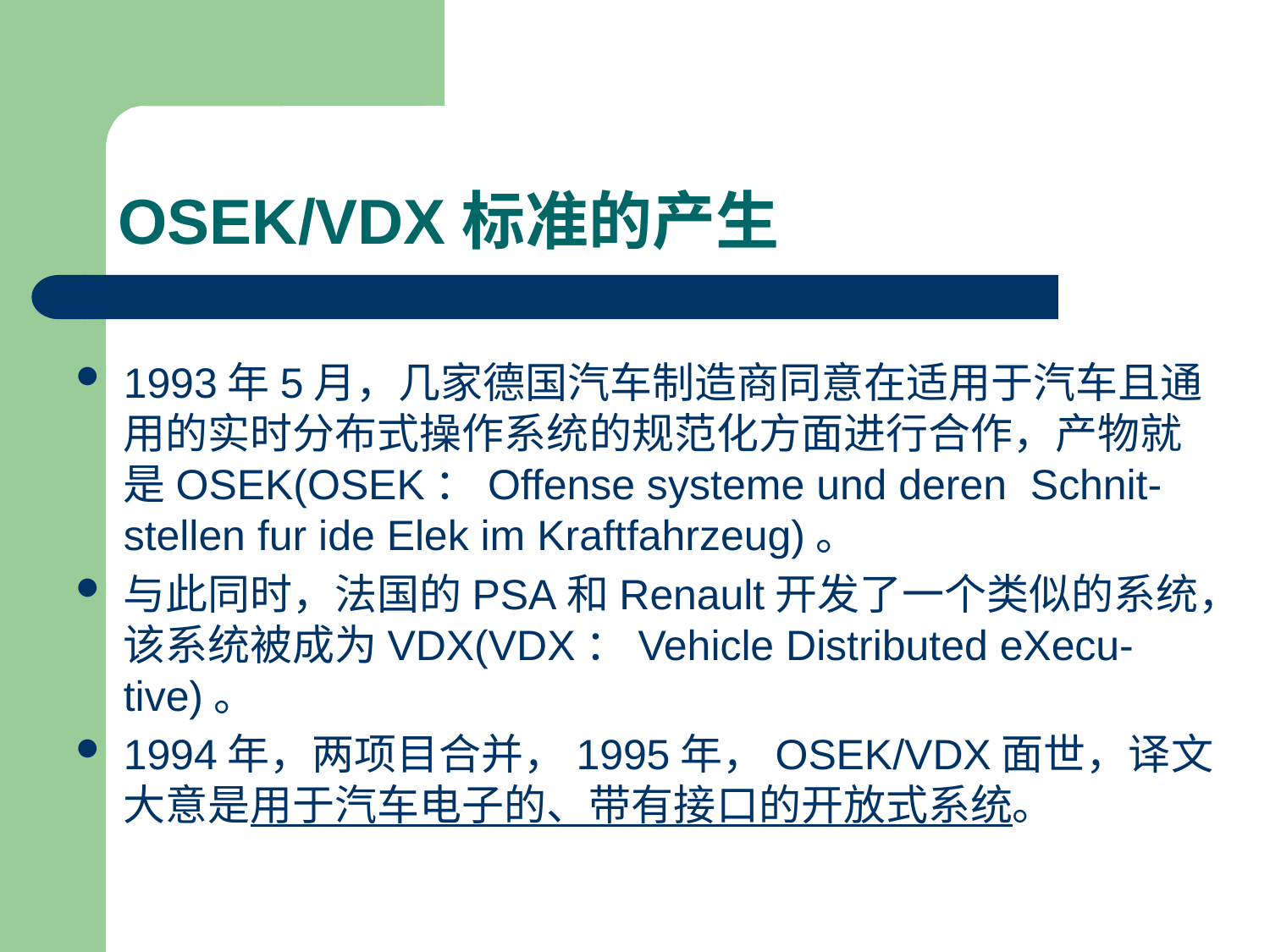

# OSEK/VDX标准的产生
1993年5月，几家德国汽车制造商同意在适用于汽车且通用的实时分布式操作系统的规范化方面进行合作，产物就是OSEK(OSEK：Offense systeme und deren  Schnit-stellen fur ide Elek im Kraftfahrzeug)。
与此同时，法国的PSA和Renault开发了一个类似的系统，该系统被成为VDX(VDX：Vehicle Distributed eXecu-tive)。
1994年，两项目合并，1995年，OSEK/VDX面世，译文大意是用于汽车电子的、带有接口的开放式系统。